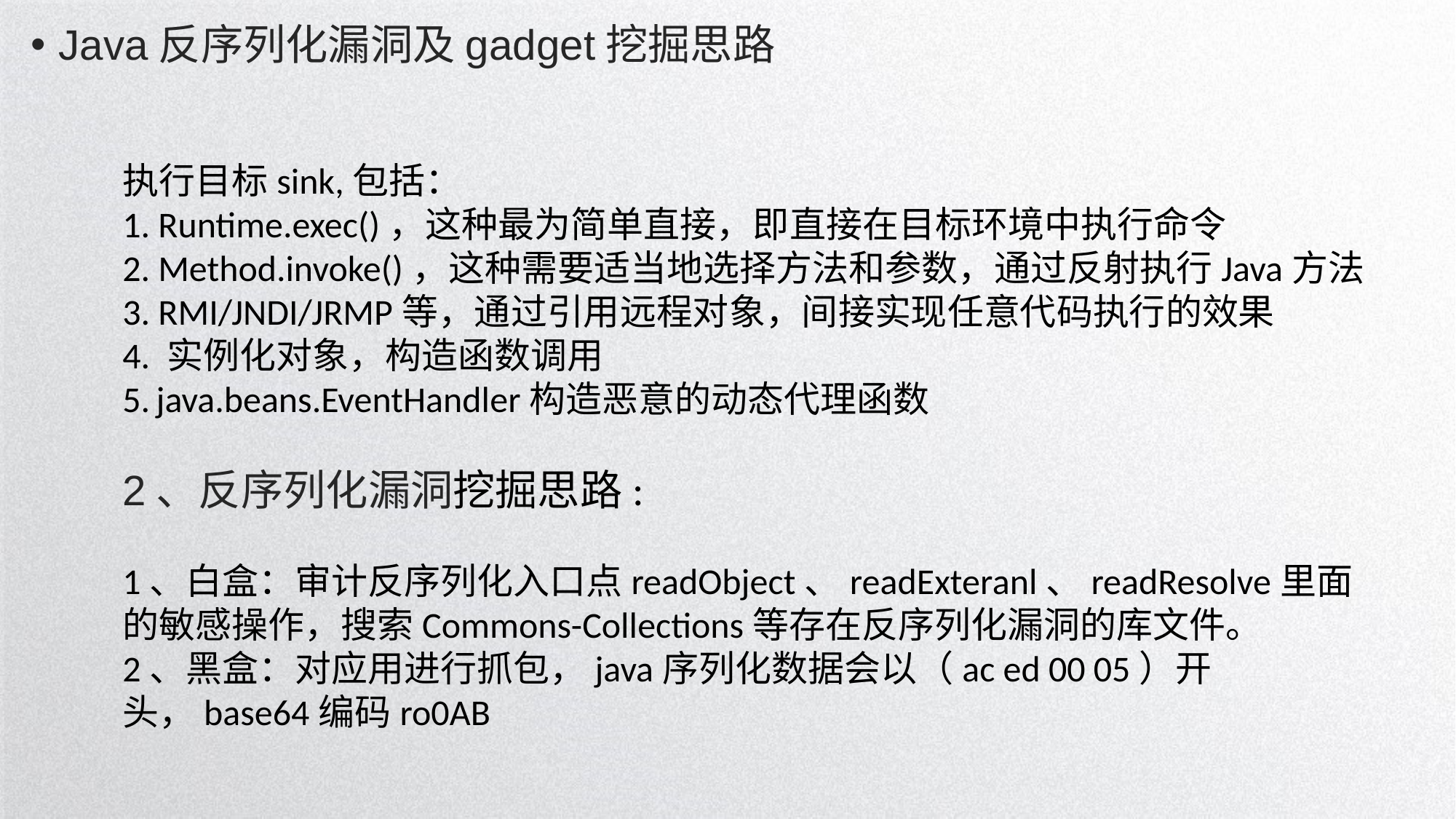

Java反序列化漏洞及gadget挖掘思路
执行目标sink,包括：
1. Runtime.exec()，这种最为简单直接，即直接在目标环境中执行命令
2. Method.invoke()，这种需要适当地选择方法和参数，通过反射执行Java方法
3. RMI/JNDI/JRMP等，通过引用远程对象，间接实现任意代码执行的效果
4. 实例化对象，构造函数调用
5. java.beans.EventHandler构造恶意的动态代理函数

2、反序列化漏洞挖掘思路:

1、白盒：审计反序列化入口点readObject、readExteranl、readResolve里面的敏感操作，搜索Commons-Collections等存在反序列化漏洞的库文件。
2、黑盒：对应用进行抓包，java序列化数据会以（ac ed 00 05）开头，base64编码ro0AB